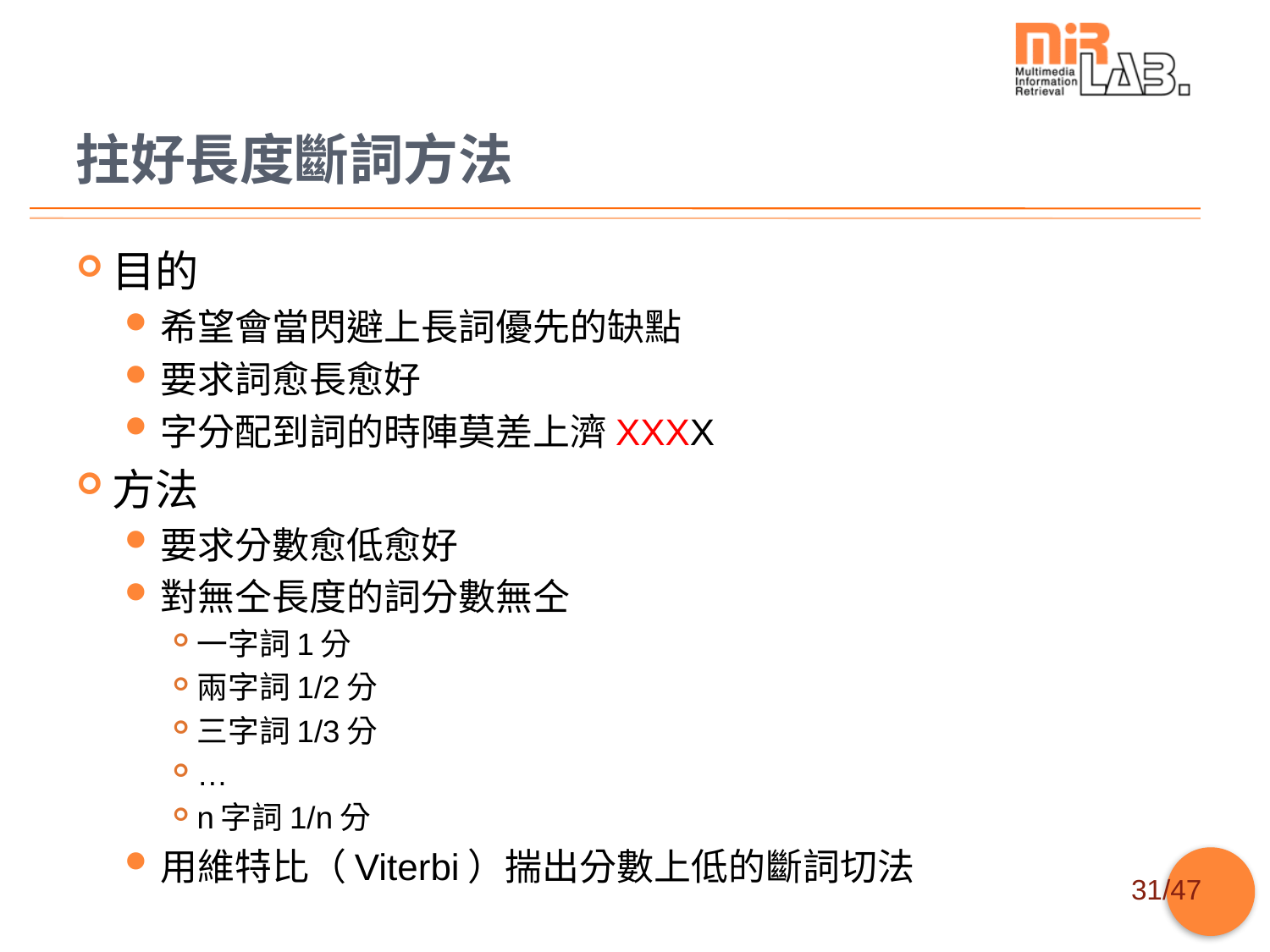

# 拄好長度斷詞方法
目的
希望會當閃避上長詞優先的缺點
要求詞愈長愈好
字分配到詞的時陣莫差上濟XXXX
方法
要求分數愈低愈好
對無仝長度的詞分數無仝
一字詞1分
兩字詞1/2分
三字詞1/3分
…
n字詞1/n分
用維特比（Viterbi）揣出分數上低的斷詞切法